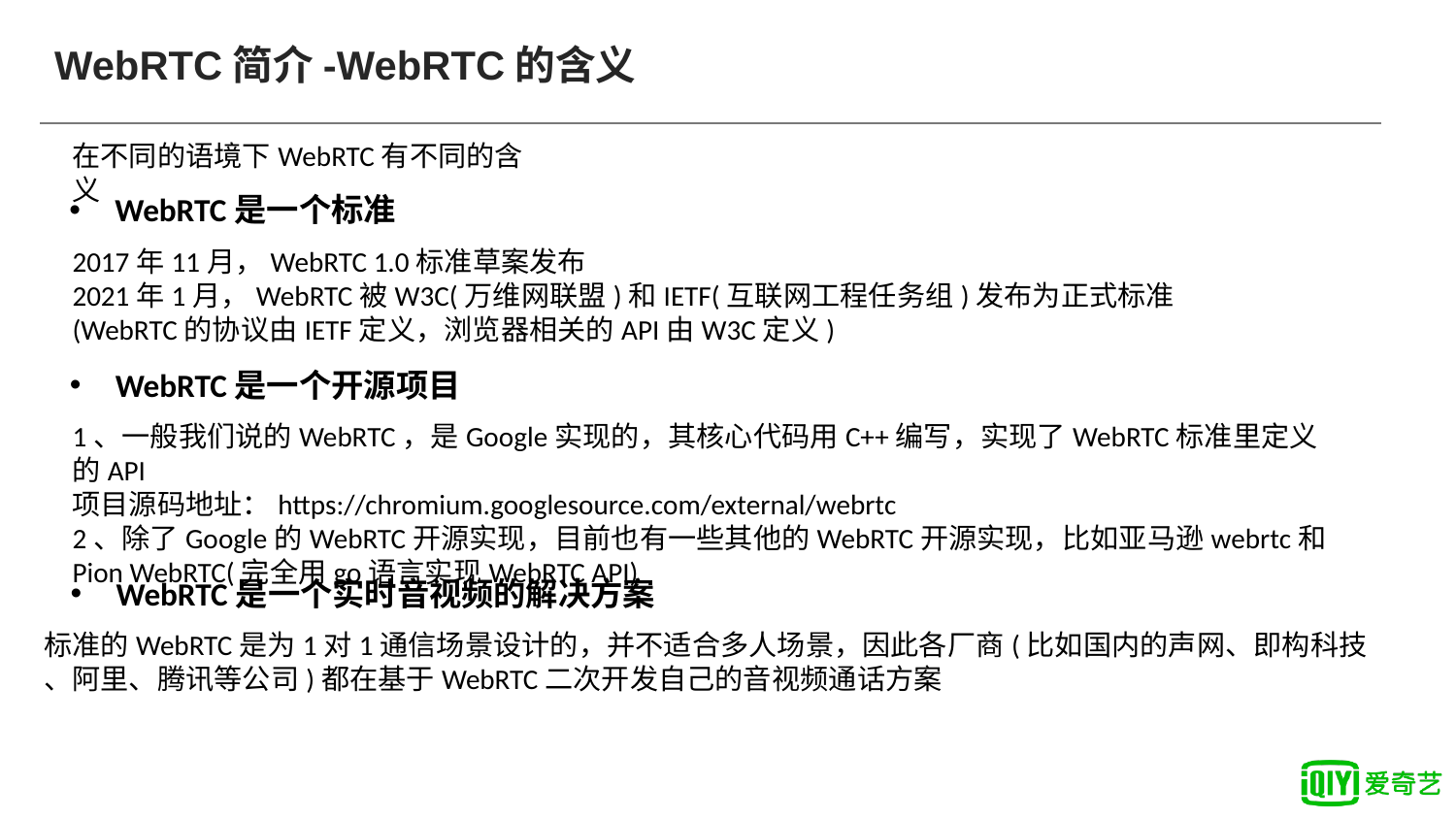

# WebRTC简介-WebRTC的含义
在不同的语境下WebRTC有不同的含义
WebRTC是一个标准
2017年11月，WebRTC 1.0标准草案发布
2021年1月，WebRTC被W3C(万维网联盟)和IETF(互联网工程任务组)发布为正式标准
(WebRTC的协议由IETF定义，浏览器相关的API由W3C定义)
WebRTC是一个开源项目
1、一般我们说的WebRTC，是Google实现的，其核心代码用C++编写，实现了WebRTC标准里定义的API
项目源码地址：https://chromium.googlesource.com/external/webrtc
2、除了Google的WebRTC开源实现，目前也有一些其他的WebRTC开源实现，比如亚马逊webrtc和Pion WebRTC(完全用go语言实现WebRTC API)
WebRTC是一个实时音视频的解决方案
标准的WebRTC是为1对1通信场景设计的，并不适合多人场景，因此各厂商(比如国内的声网、即构科技
、阿里、腾讯等公司)都在基于WebRTC二次开发自己的音视频通话方案